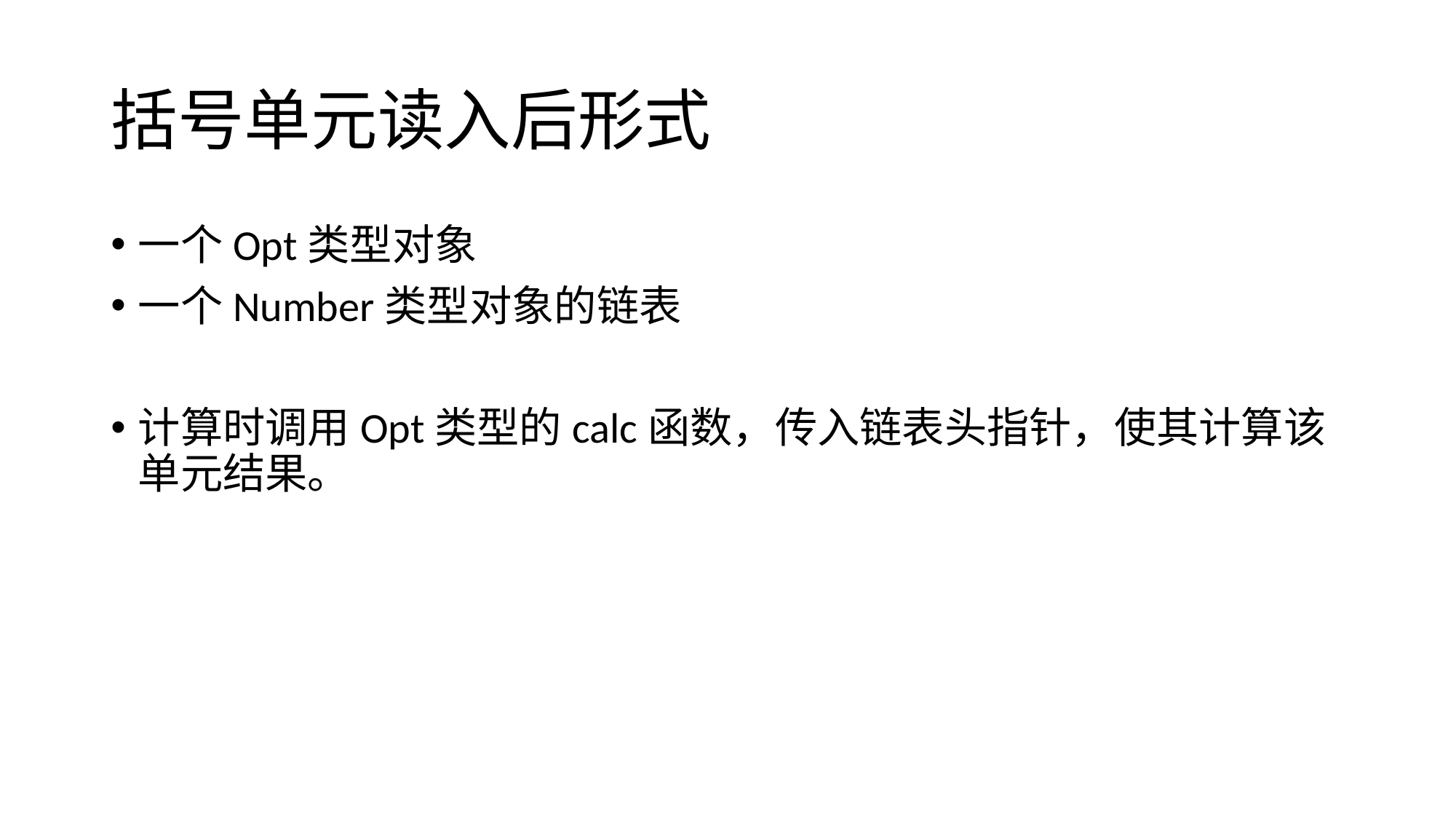

# 括号单元读入后形式
一个Opt类型对象
一个Number类型对象的链表

计算时调用Opt类型的calc函数，传入链表头指针，使其计算该单元结果。